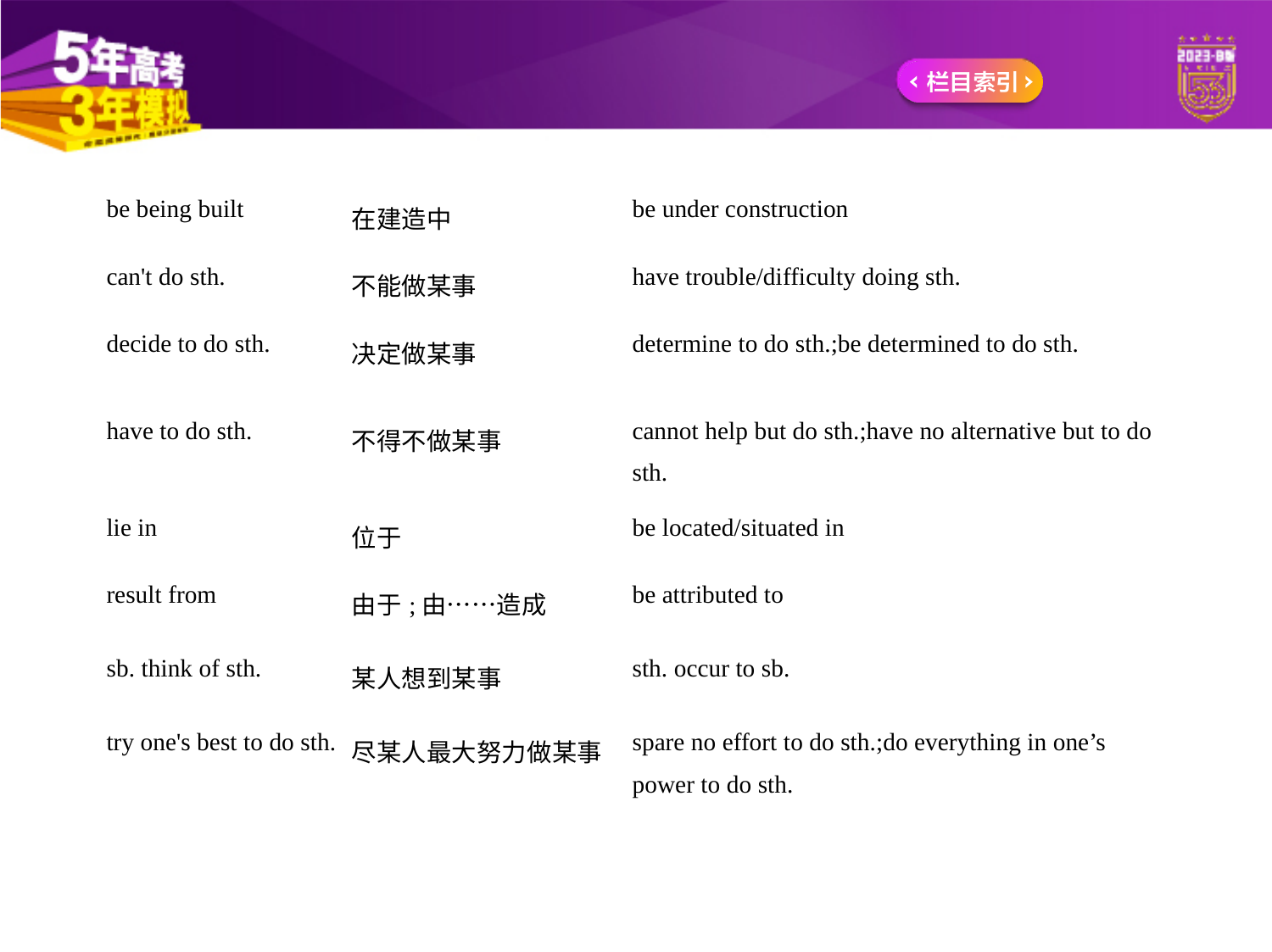

| be being built | 在建造中 | be under construction |
| --- | --- | --- |
| can't do sth. | 不能做某事 | have trouble/difficulty doing sth. |
| decide to do sth. | 决定做某事 | determine to do sth.;be determined to do sth. |
| have to do sth. | 不得不做某事 | cannot help but do sth.;have no alternative but to do sth. |
| lie in | 位于 | be located/situated in |
| result from | 由于;由……造成 | be attributed to |
| sb. think of sth. | 某人想到某事 | sth. occur to sb. |
| try one's best to do sth. | 尽某人最大努力做某事 | spare no effort to do sth.;do everything in one’s power to do sth. |